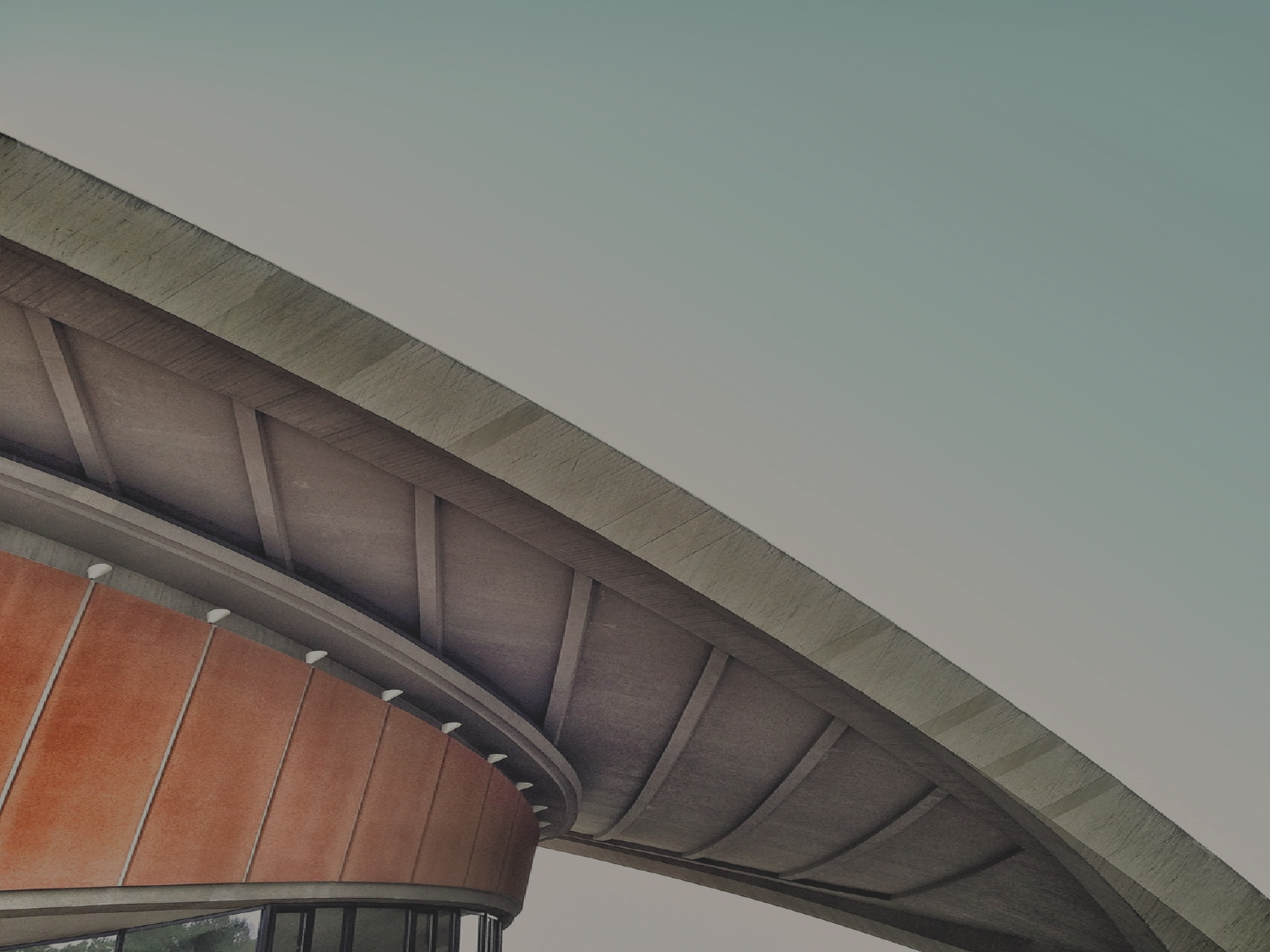

HERMES
1조 김지수 김용현 김원호 이용탁 윤지훈